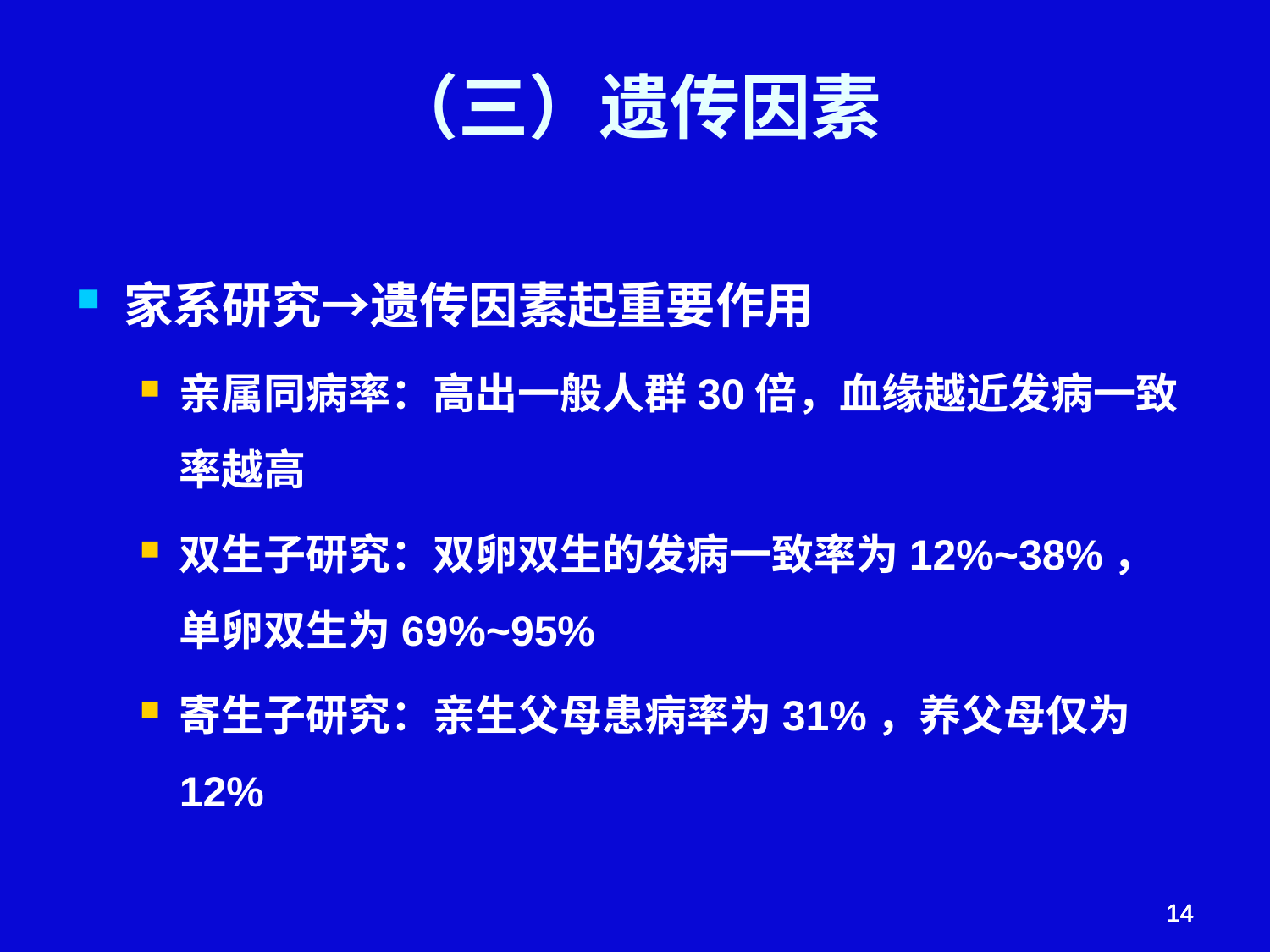

# （三）遗传因素
家系研究→遗传因素起重要作用
亲属同病率：高出一般人群30倍，血缘越近发病一致率越高
双生子研究：双卵双生的发病一致率为12%~38%，单卵双生为69%~95%
寄生子研究：亲生父母患病率为31%，养父母仅为12%
14
14
14
14
14
14